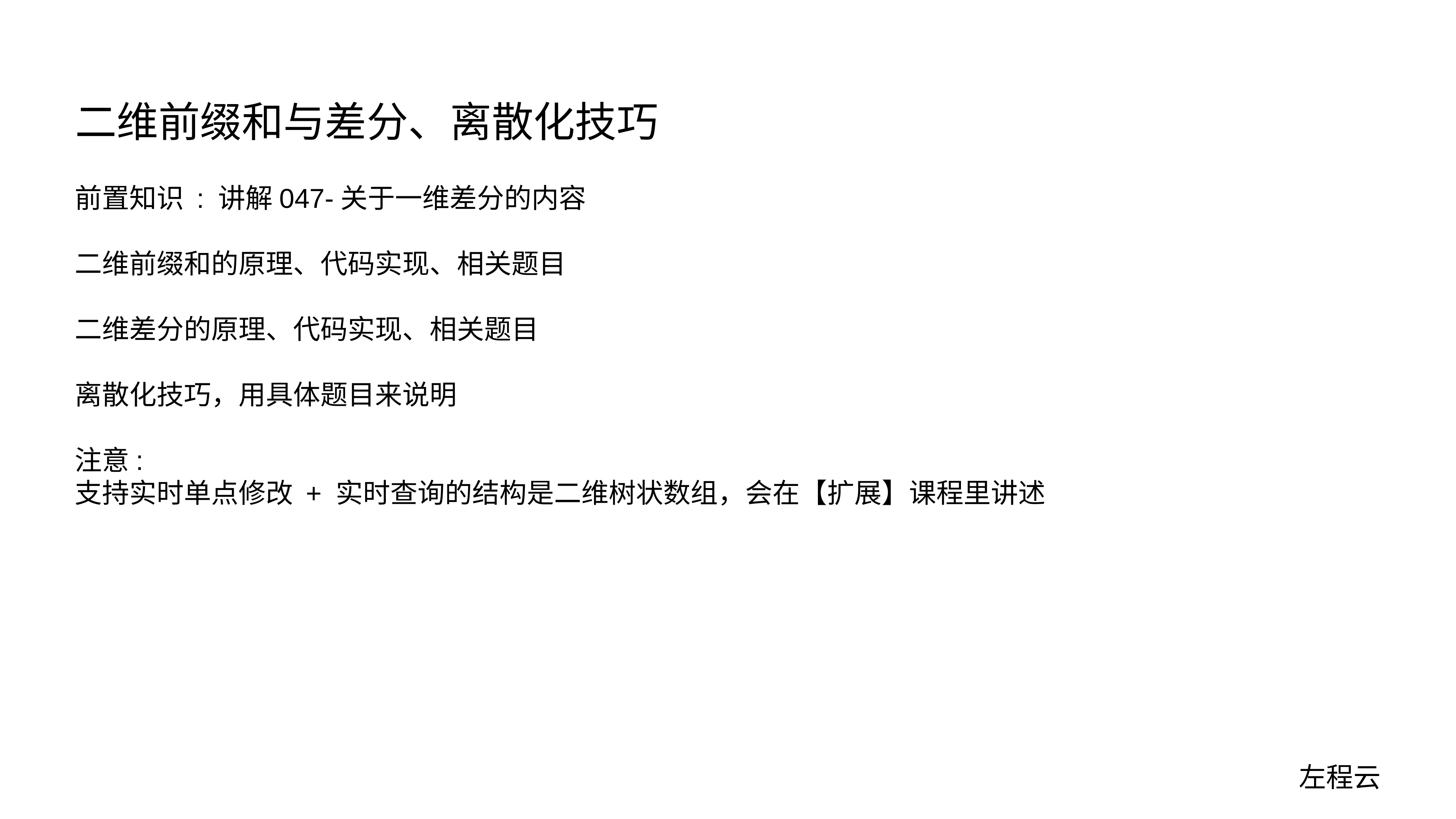

# 二维前缀和与差分、离散化技巧
前置知识 : 讲解047-关于一维差分的内容

二维前缀和的原理、代码实现、相关题目

二维差分的原理、代码实现、相关题目

离散化技巧，用具体题目来说明

注意:
支持实时单点修改 + 实时查询的结构是二维树状数组，会在【扩展】课程里讲述
左程云